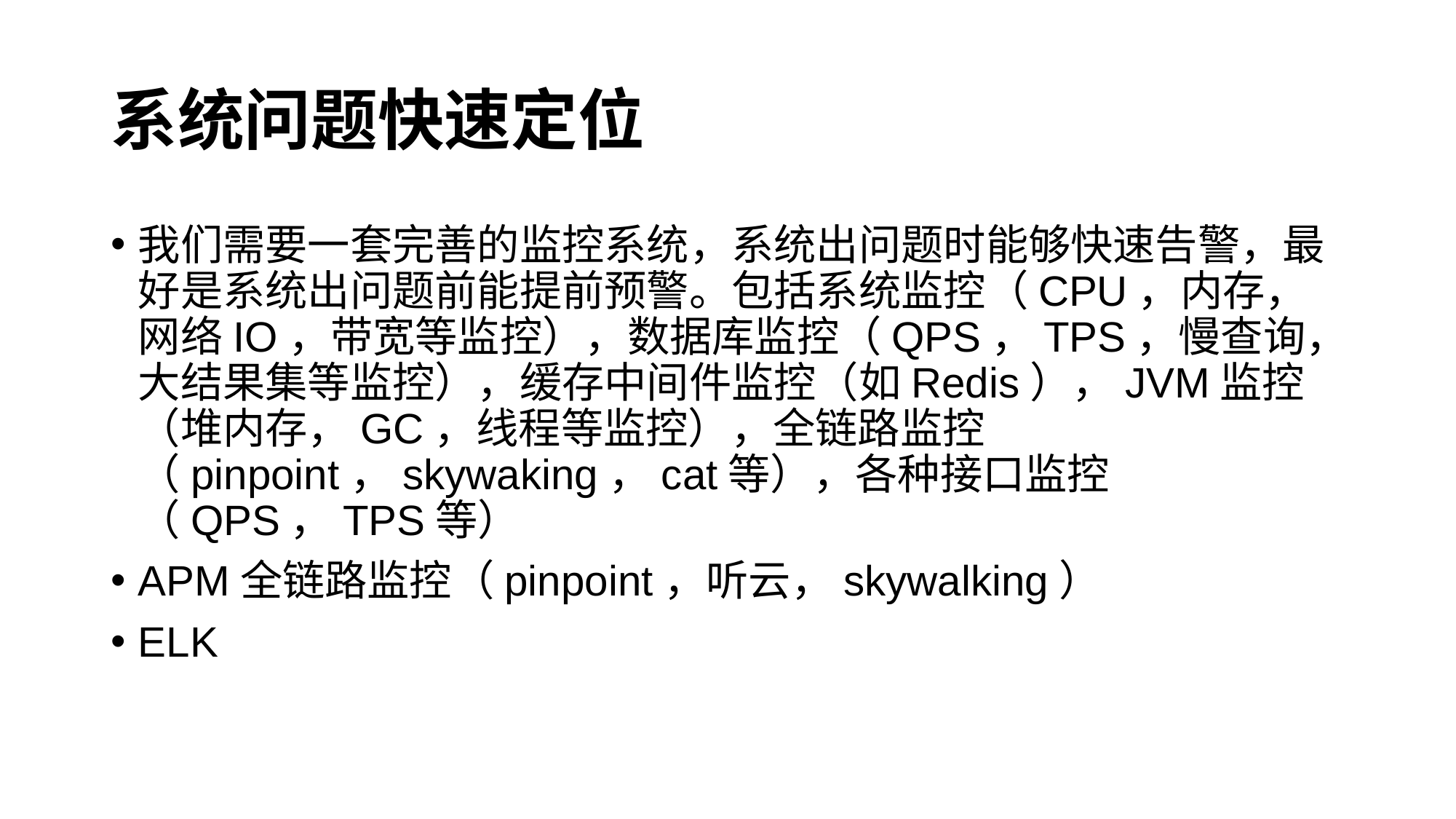

# 系统问题快速定位
我们需要一套完善的监控系统，系统出问题时能够快速告警，最好是系统出问题前能提前预警。包括系统监控（CPU，内存，网络IO，带宽等监控），数据库监控（QPS，TPS，慢查询，大结果集等监控），缓存中间件监控（如Redis），JVM监控（堆内存，GC，线程等监控），全链路监控（pinpoint，skywaking，cat等），各种接口监控（QPS，TPS等）
APM全链路监控（pinpoint，听云，skywalking）
ELK